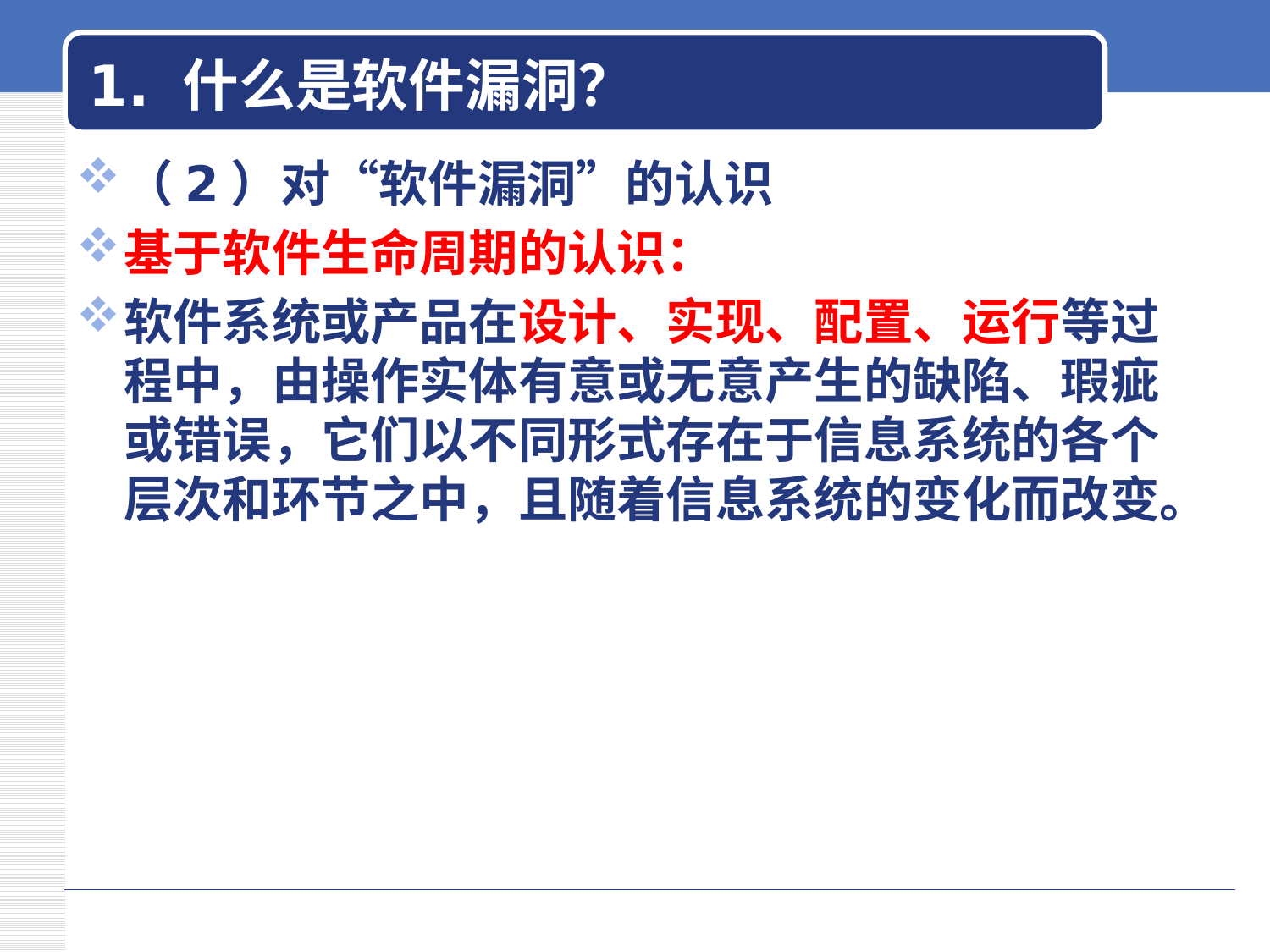

# 1. 什么是软件漏洞？
（2）对“软件漏洞”的认识
基于软件生命周期的认识：
软件系统或产品在设计、实现、配置、运行等过程中，由操作实体有意或无意产生的缺陷、瑕疵或错误，它们以不同形式存在于信息系统的各个层次和环节之中，且随着信息系统的变化而改变。